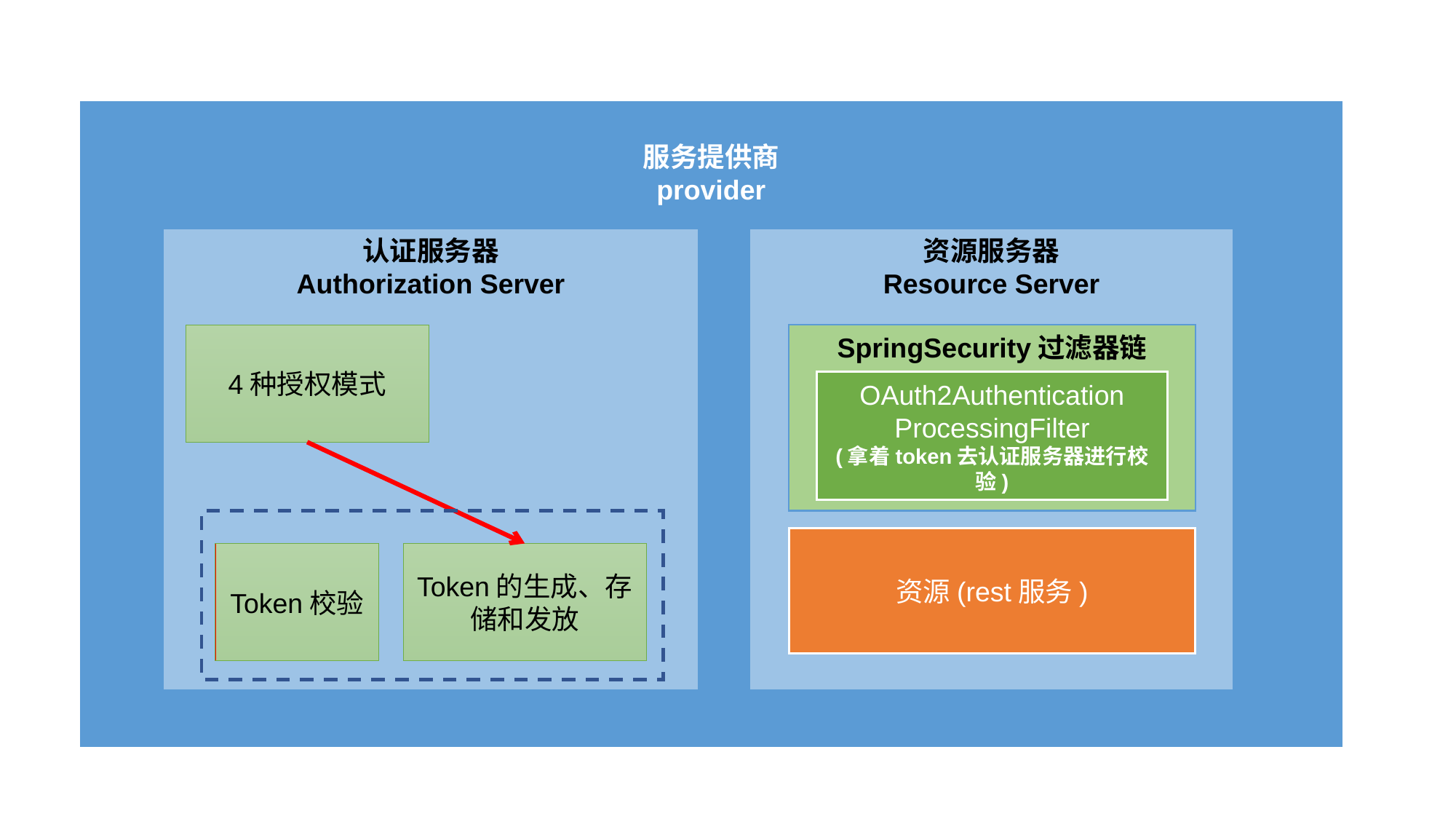

服务提供商
provider
认证服务器
Authorization Server
资源服务器
Resource Server
4种授权模式
SpringSecurity过滤器链
OAuth2Authentication
ProcessingFilter
(拿着token去认证服务器进行校验)

资源(rest服务)
Token校验
Token的生成、存储和发放